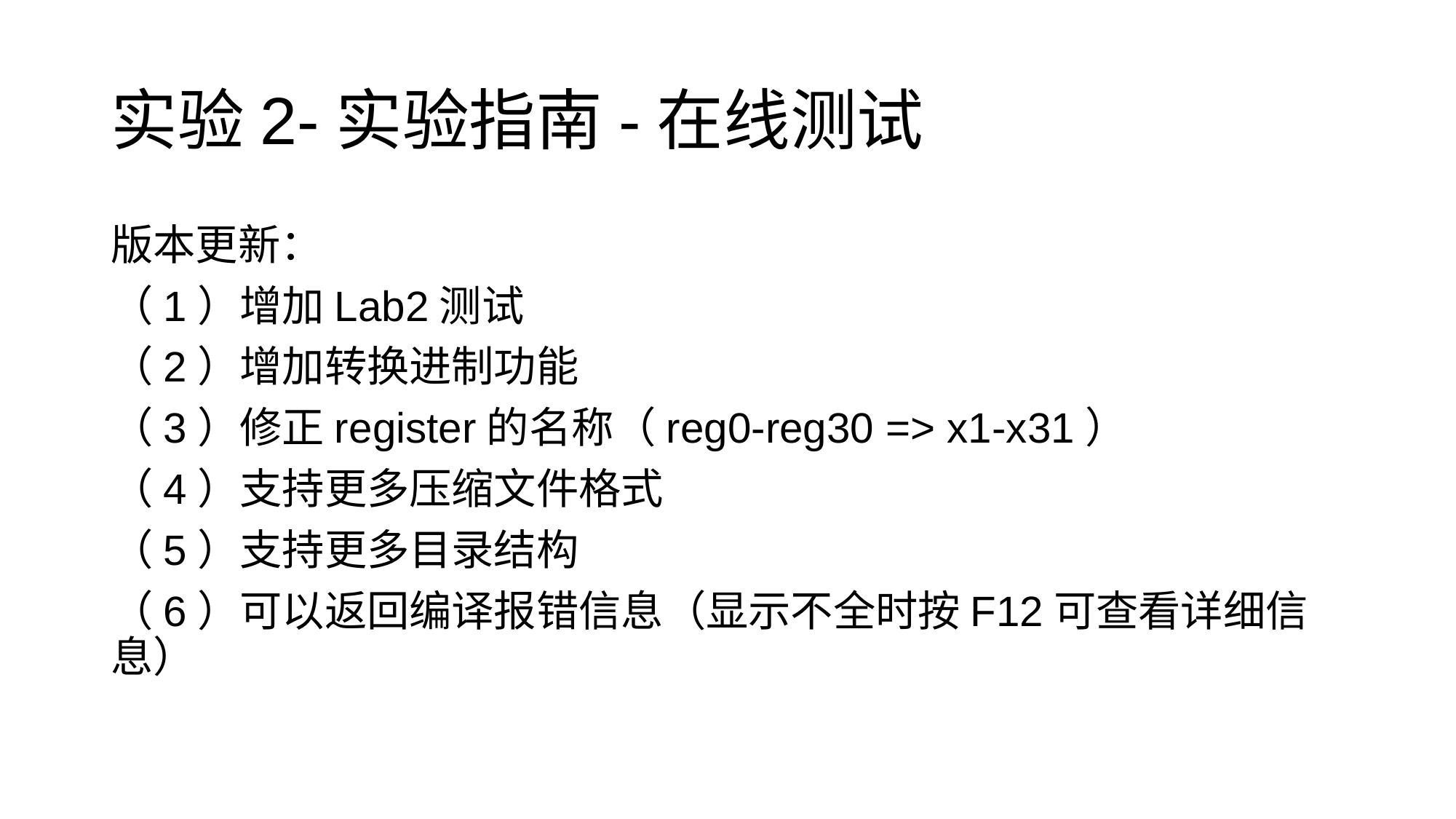

# 实验2-实验指南-在线测试
版本更新：
（1）增加Lab2测试
（2）增加转换进制功能
（3）修正register的名称（reg0-reg30 => x1-x31）
（4）支持更多压缩文件格式
（5）支持更多目录结构
（6）可以返回编译报错信息（显示不全时按F12可查看详细信息）